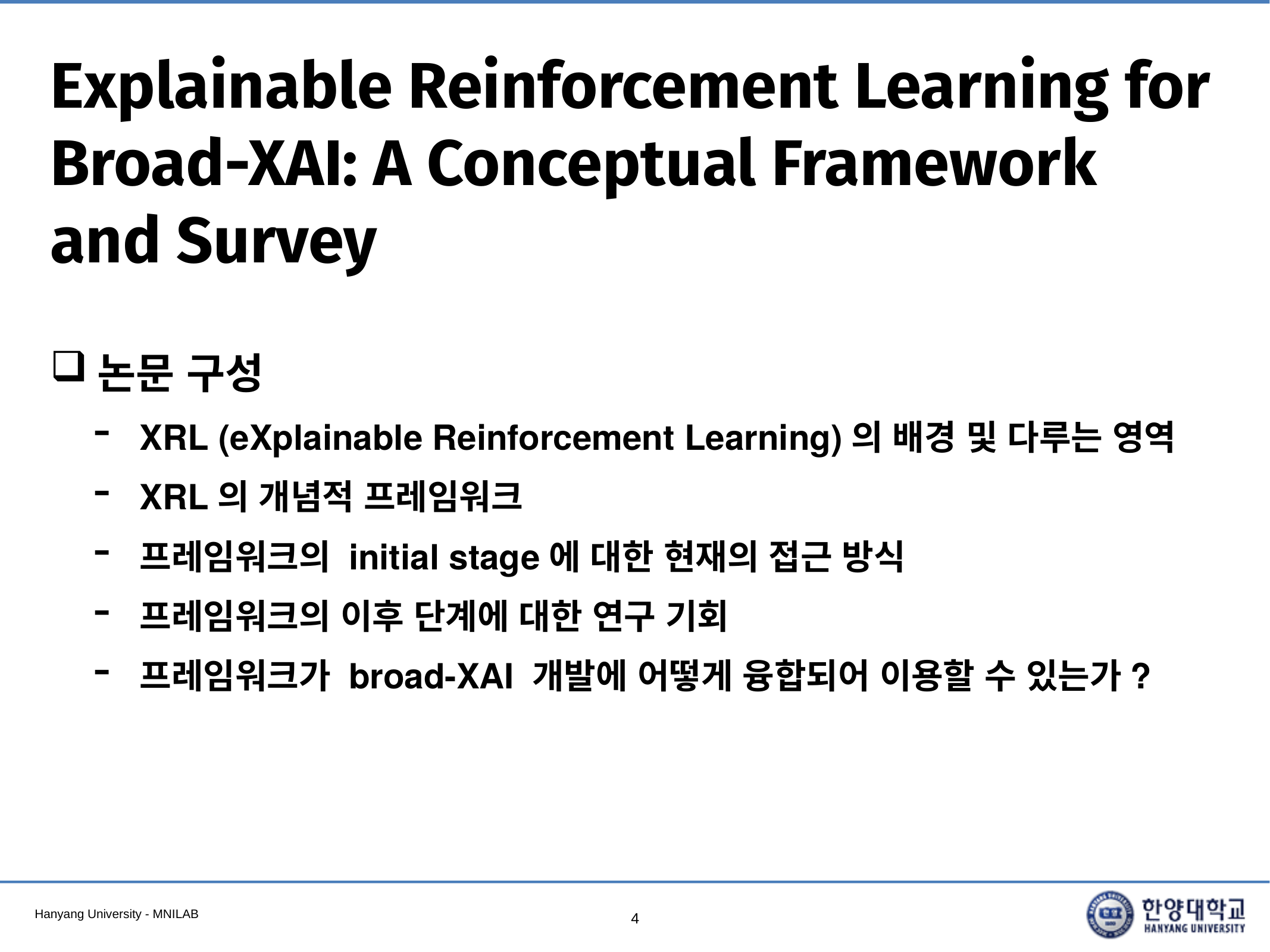

# Explainable Reinforcement Learning for Broad-XAI: A Conceptual Framework and Survey
논문 구성
XRL (eXplainable Reinforcement Learning)의 배경 및 다루는 영역
XRL의 개념적 프레임워크
프레임워크의 initial stage에 대한 현재의 접근 방식
프레임워크의 이후 단계에 대한 연구 기회
프레임워크가 broad-XAI 개발에 어떻게 융합되어 이용할 수 있는가?
4